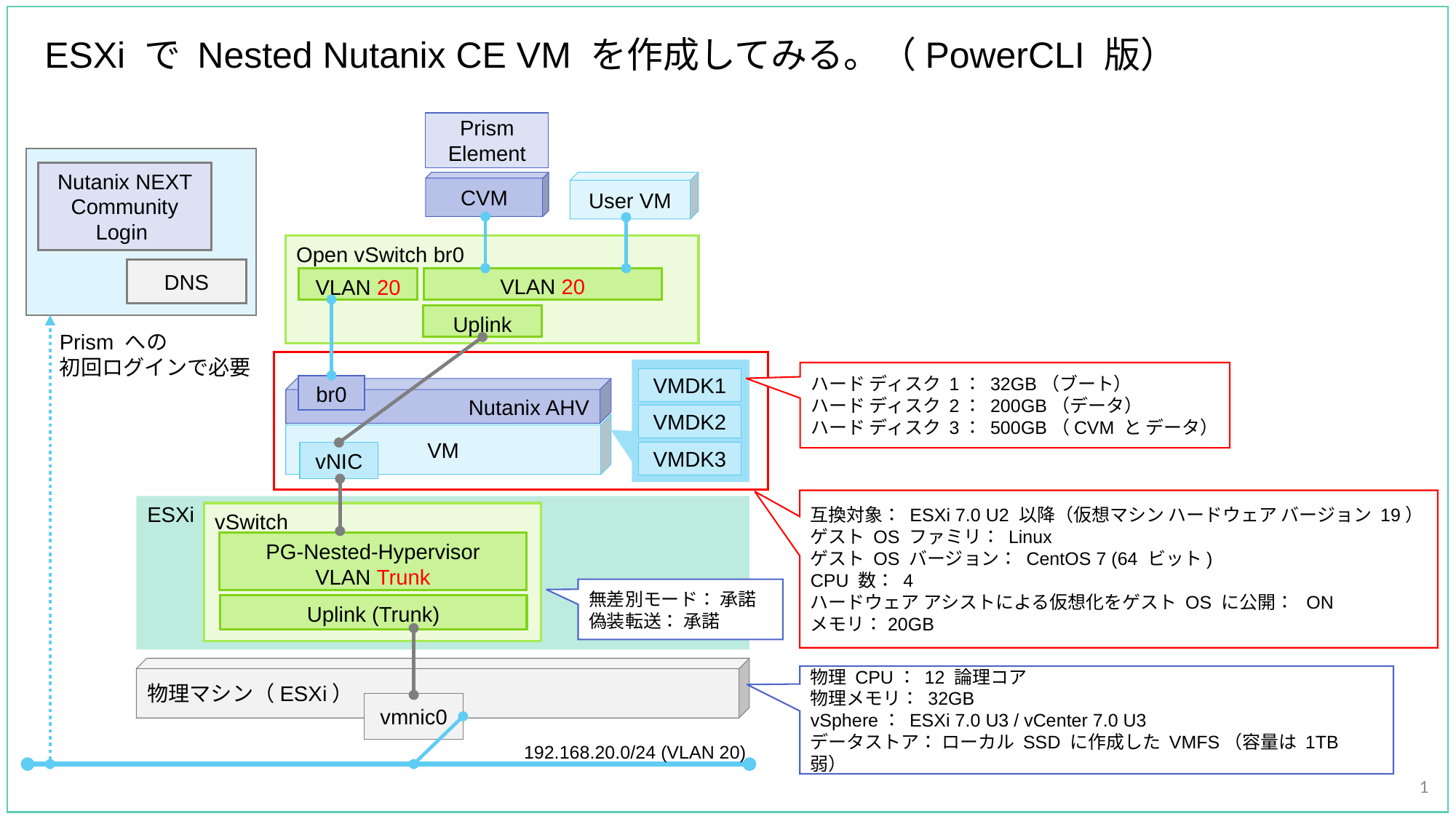

# ESXi で Nested Nutanix CE VM を作成してみる。（PowerCLI 版）
Prism
Element

Nutanix NEXT Community
Login

User VM
CVM
Open vSwitch br0
DNS
VLAN 20
VLAN 20
Uplink
Prism への
初回ログインで必要

ハード ディスク 1： 32GB（ブート）
ハード ディスク 2： 200GB（データ）
ハード ディスク 3： 500GB（CVM と データ）
VMDK1
br0
Nutanix AHV
VMDK2
VM
VMDK3
vNIC
互換対象： ESXi 7.0 U2 以降（仮想マシン ハードウェア バージョン 19）
ゲスト OS ファミリ： Linux
ゲスト OS バージョン： CentOS 7 (64 ビット)
CPU 数： 4
ハードウェア アシストによる仮想化をゲスト OS に公開：  ON
メモリ：20GB
ESXi
vSwitch
PG-Nested-Hypervisor
VLAN Trunk
無差別モード： 承諾
偽装転送： 承諾
Uplink (Trunk)
物理マシン（ESXi）
物理 CPU： 12 論理コア
物理メモリ： 32GB
vSphere： ESXi 7.0 U3 / vCenter 7.0 U3
データストア： ローカル SSD に作成した VMFS（容量は 1TB 弱）
vmnic0
192.168.20.0/24 (VLAN 20)
1